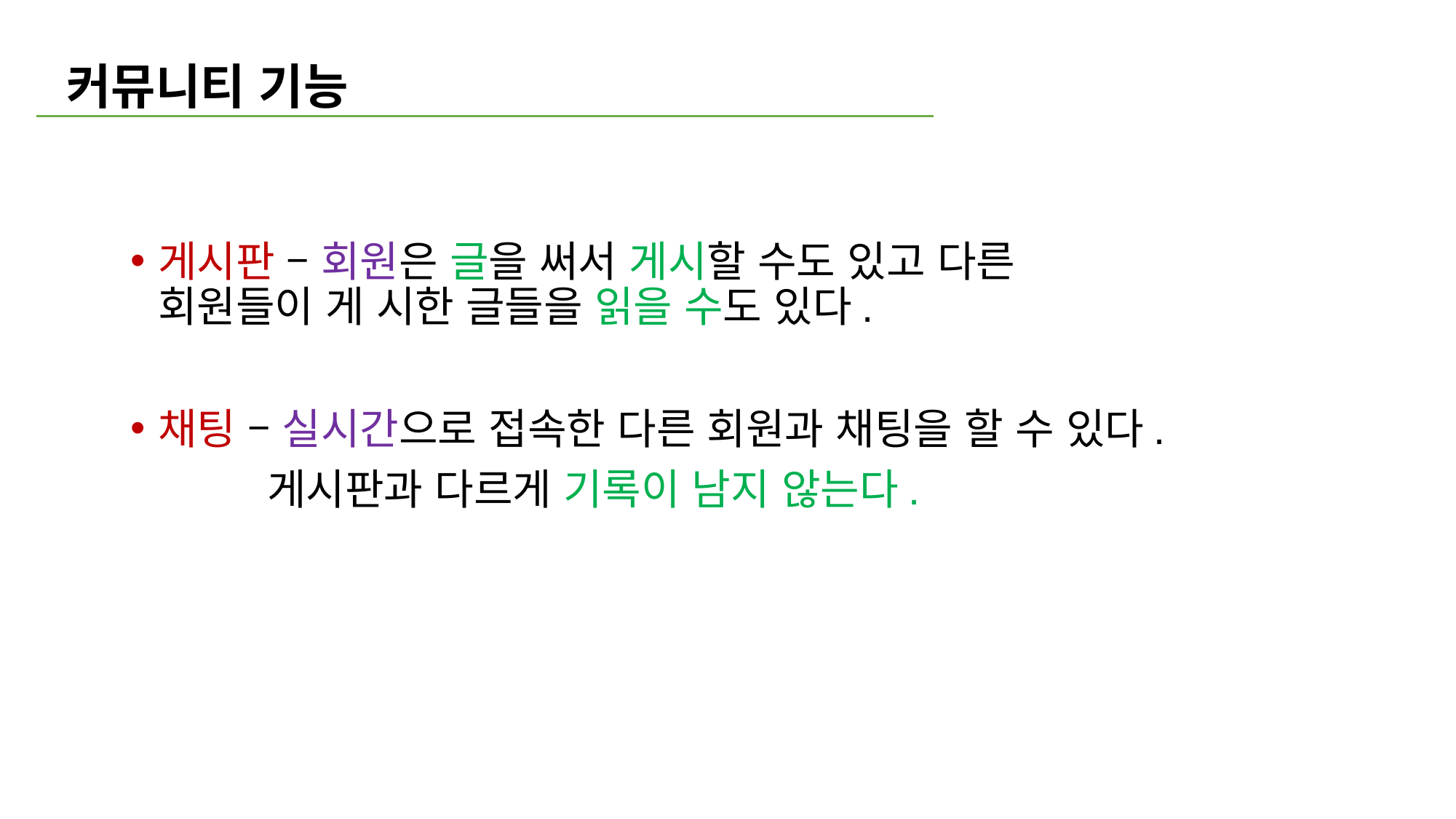

커뮤니티 기능

게시판 – 회원은 글을 써서 게시할 수도 있고 다른 회원들이 게	시한 글들을 읽을 수도 있다.

채팅 – 실시간으로 접속한 다른 회원과 채팅을 할 수 있다.
		게시판과 다르게 기록이 남지 않는다.